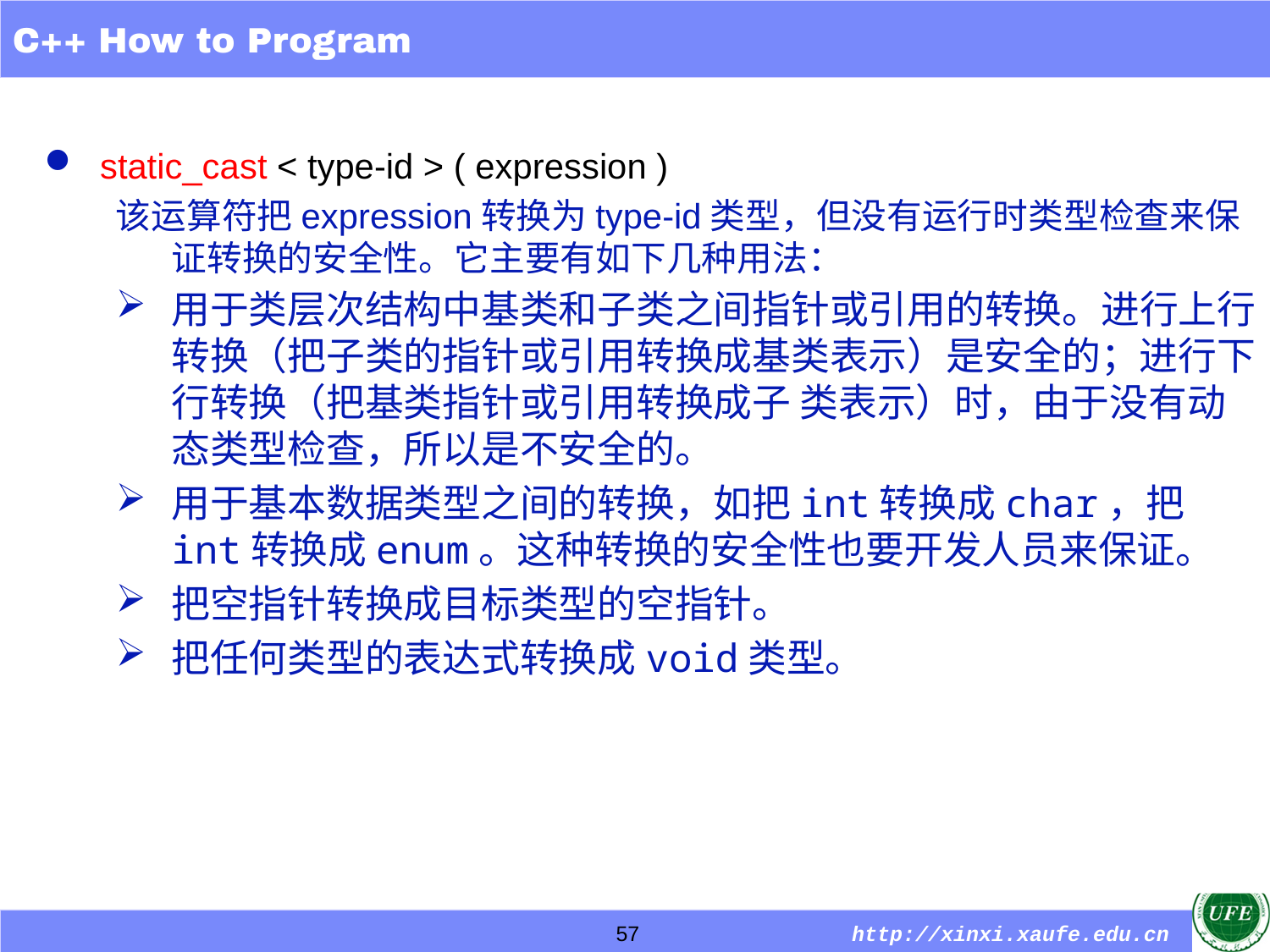

static_cast < type-id > ( expression )
该运算符把expression转换为type-id类型，但没有运行时类型检查来保证转换的安全性。它主要有如下几种用法：
用于类层次结构中基类和子类之间指针或引用的转换。进行上行转换（把子类的指针或引用转换成基类表示）是安全的；进行下行转换（把基类指针或引用转换成子 类表示）时，由于没有动态类型检查，所以是不安全的。
用于基本数据类型之间的转换，如把int转换成char，把int转换成enum。这种转换的安全性也要开发人员来保证。
把空指针转换成目标类型的空指针。
把任何类型的表达式转换成void类型。
57